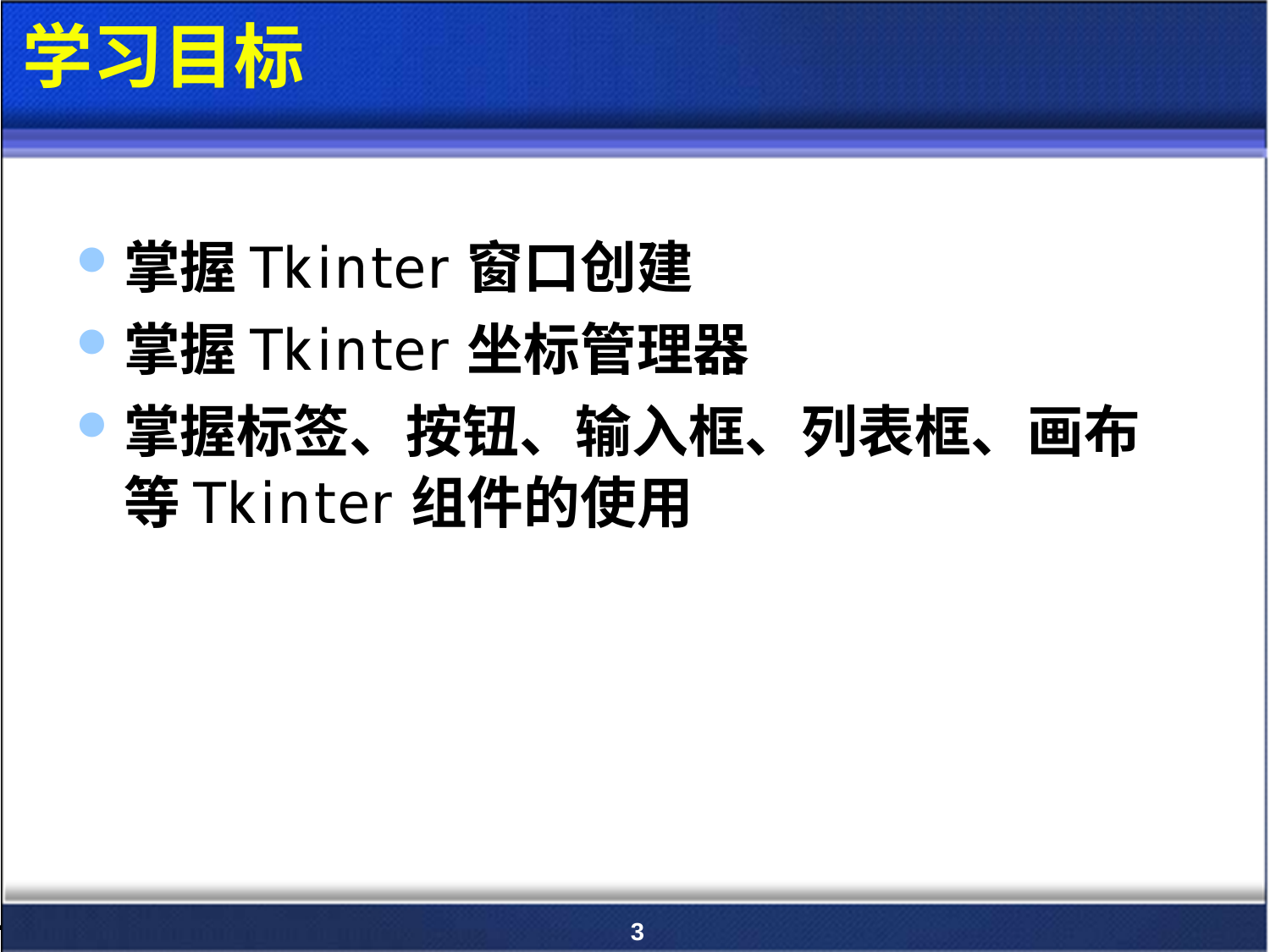

# 学习目标
掌握Tkinter窗口创建
掌握Tkinter坐标管理器
掌握标签、按钮、输入框、列表框、画布等Tkinter组件的使用

3